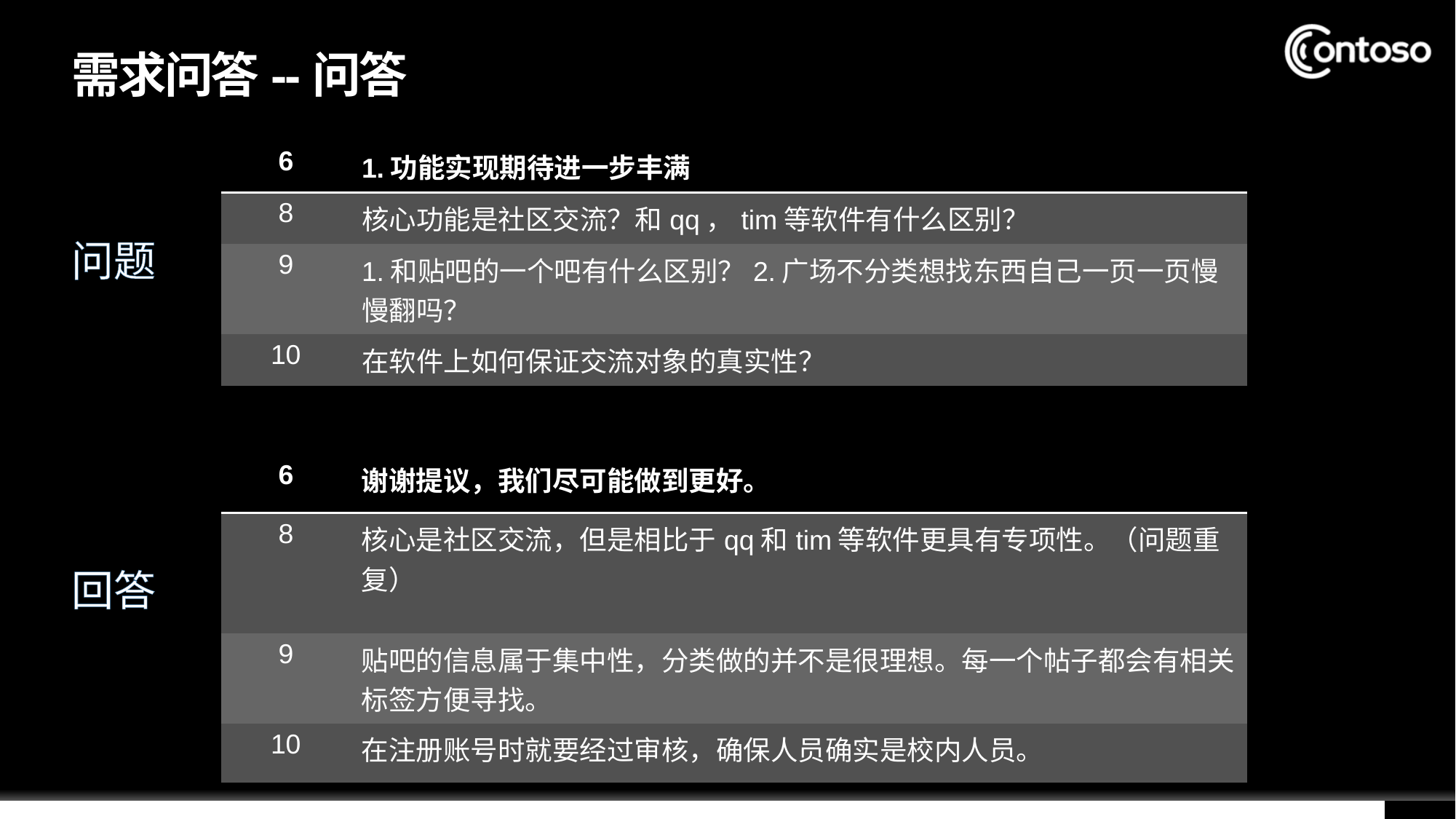

# 需求问答--问答
| 6 | 1.功能实现期待进一步丰满 |
| --- | --- |
| 8 | 核心功能是社区交流？和qq，tim等软件有什么区别？ |
| 9 | 1.和贴吧的一个吧有什么区别？2.广场不分类想找东西自己一页一页慢慢翻吗？ |
| 10 | 在软件上如何保证交流对象的真实性？ |
问题
| 6 | 谢谢提议，我们尽可能做到更好。 |
| --- | --- |
| 8 | 核心是社区交流，但是相比于qq和tim等软件更具有专项性。（问题重复） |
| 9 | 贴吧的信息属于集中性，分类做的并不是很理想。每一个帖子都会有相关标签方便寻找。 |
| 10 | 在注册账号时就要经过审核，确保人员确实是校内人员。 |
回答